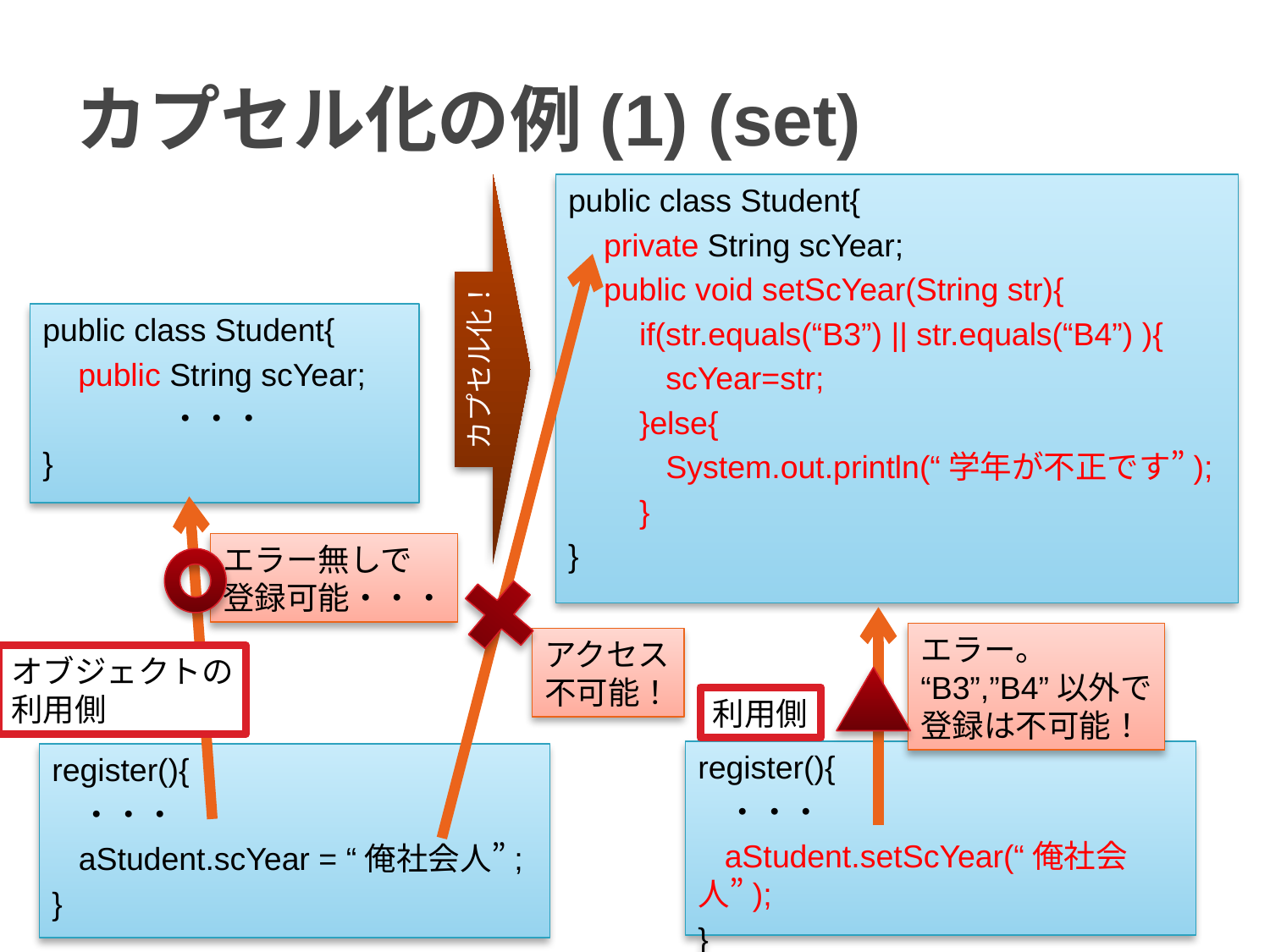

# カプセル化の例(1) (set)

public class Student{
    private String scYear;
    public void setScYear(String str){
        if(str.equals(“B3”) || str.equals(“B4”) ){
           scYear=str;
        }else{
           System.out.println(“学年が不正です”);
        }
}
public class Student{
    public String scYear;
　　　　・・・
}
カプセル化！
エラー無しで
登録可能・・・

エラー。
“B3”,”B4”以外で
登録は不可能！
アクセス
不可能！
オブジェクトの
利用側

利用側
register(){
   ・・・
   aStudent.setScYear(“俺社会人”);
}
register(){
   ・・・
   aStudent.scYear = “俺社会人”;
}